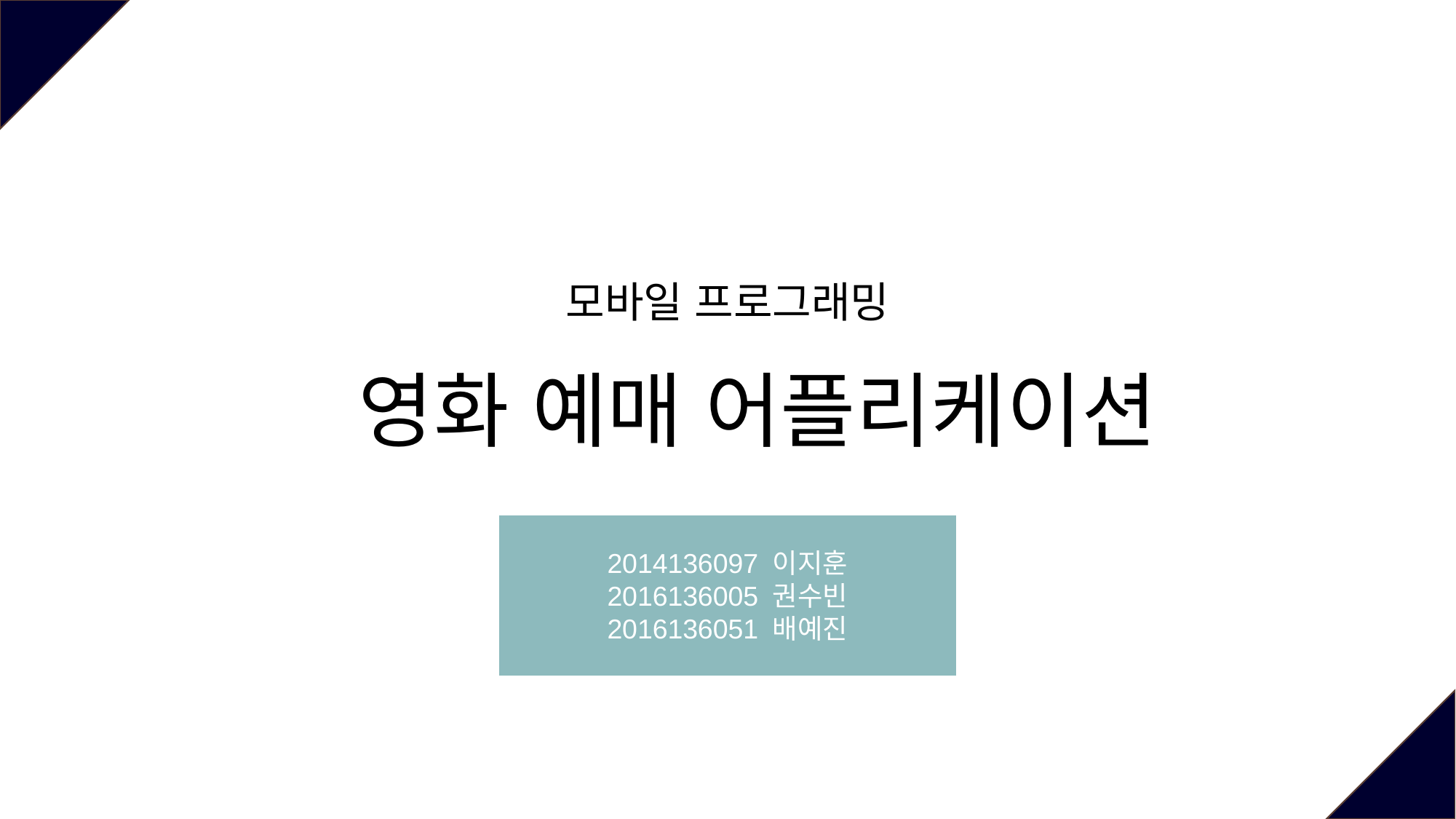

모바일 프로그래밍
영화 예매 어플리케이션
2014136097 이지훈
2016136005 권수빈
2016136051 배예진